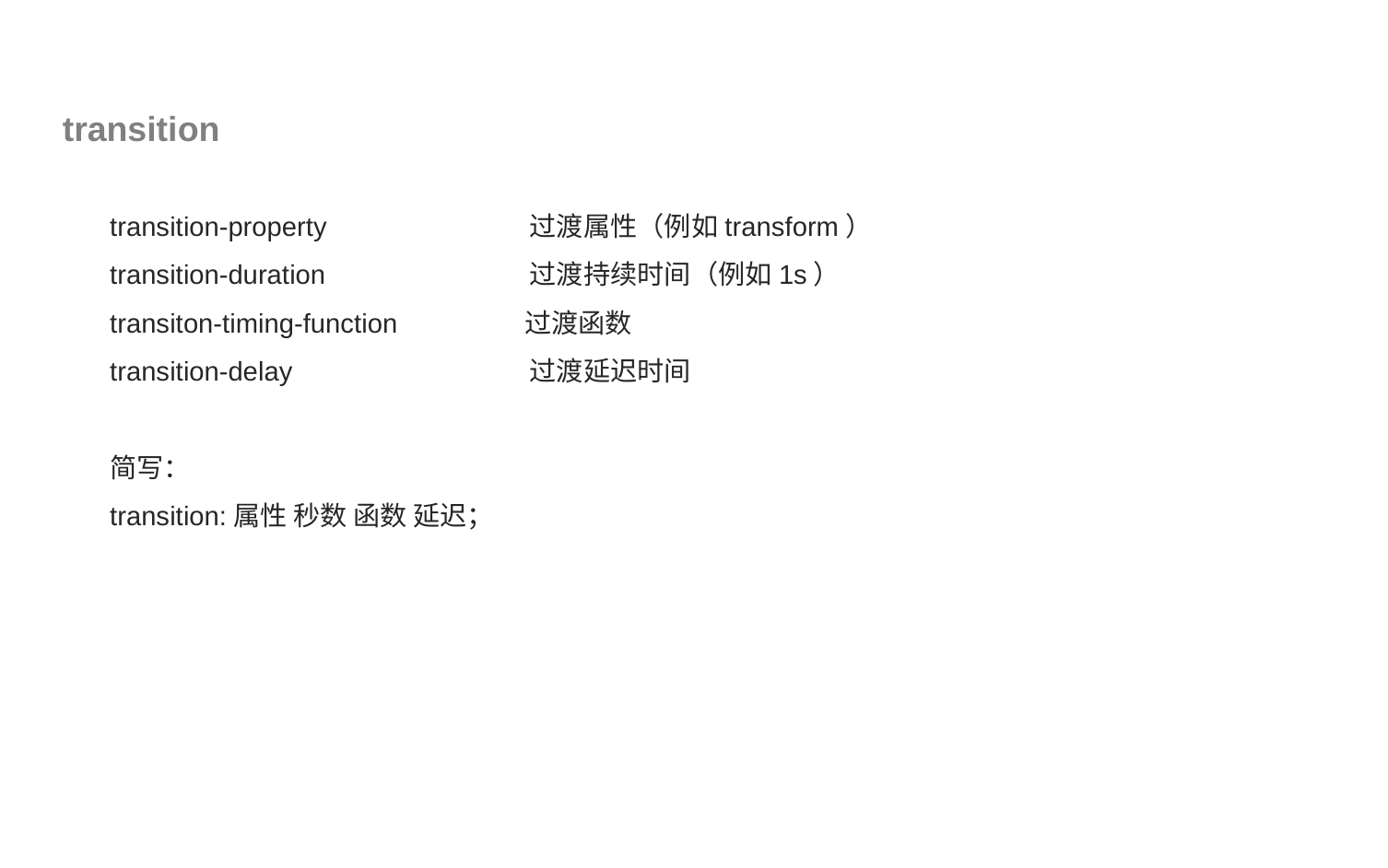

transition
transition-property	                  过渡属性（例如transform）
transition-duration	                  过渡持续时间（例如1s）
transiton-timing-function	过渡函数
transition-delay	                  过渡延迟时间

简写：
transition:属性 秒数 函数 延迟；